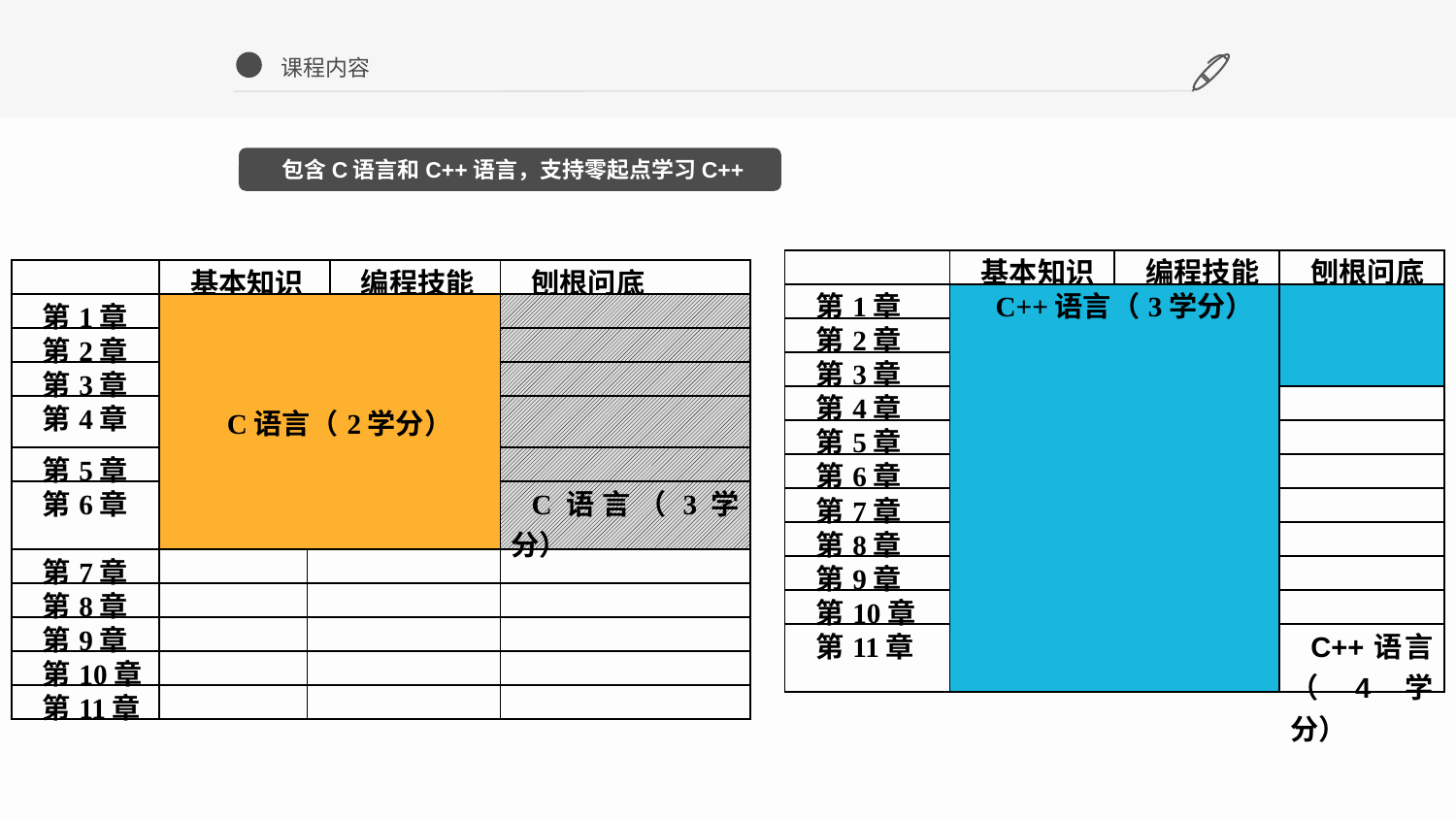

课程内容

       包含C语言和C++语言，支持零起点学习C++
|  | 基本知识 | 编程技能 | 刨根问底 |
| --- | --- | --- | --- |
| 第1章 | C++语言（3学分） |  |  |
| 第2章 |  |  |  |
| 第3章 |  |  |  |
| 第4章 |  |  |  |
| 第5章 |  |  |  |
| 第6章 |  |  |  |
| 第7章 |  |  |  |
| 第8章 |  |  |  |
| 第9章 |  |  |  |
| 第10章 |  |  |  |
| 第11章 |  |  | C++语言（4学分） |
|  | 基本知识 |  | 编程技能 | 刨根问底 |
| --- | --- | --- | --- | --- |
| 第1章 | C语言（2学分） |  |  |  |
| 第2章 |  |  |  |  |
| 第3章 |  |  |  |  |
| 第4章 |  |  |  |  |
| 第5章 |  |  |  |  |
| 第6章 |  |  |  | C语言（3学分） |
| 第7章 |  |  |  |  |
| 第8章 |  |  |  |  |
| 第9章 |  |  |  |  |
| 第10章 |  |  |  |  |
| 第11章 |  |  |  |  |